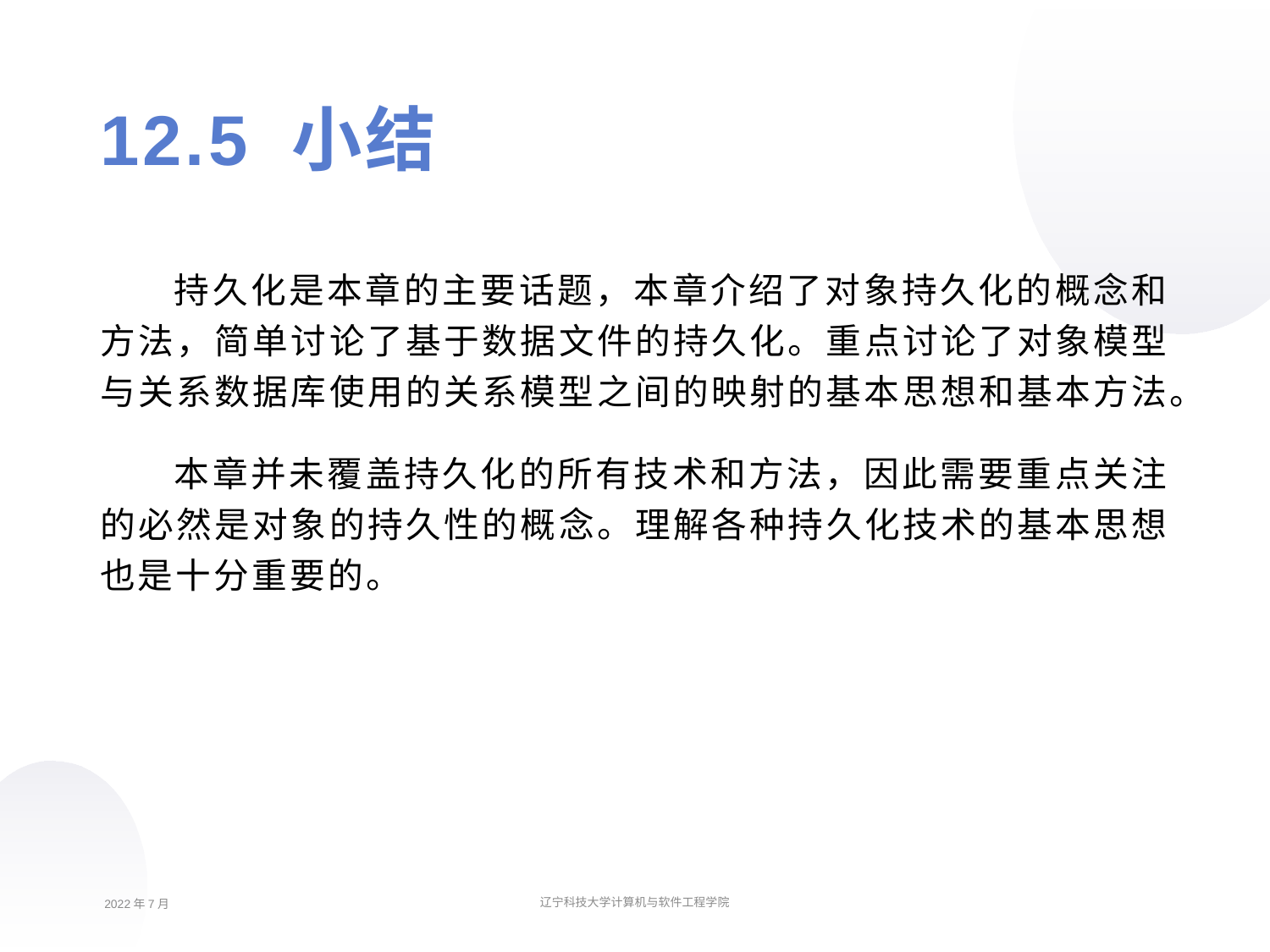

12.5 小结
持久化是本章的主要话题，本章介绍了对象持久化的概念和方法，简单讨论了基于数据文件的持久化。重点讨论了对象模型与关系数据库使用的关系模型之间的映射的基本思想和基本方法。
本章并未覆盖持久化的所有技术和方法，因此需要重点关注的必然是对象的持久性的概念。理解各种持久化技术的基本思想也是十分重要的。

2022年7月
辽宁科技大学计算机与软件工程学院
77